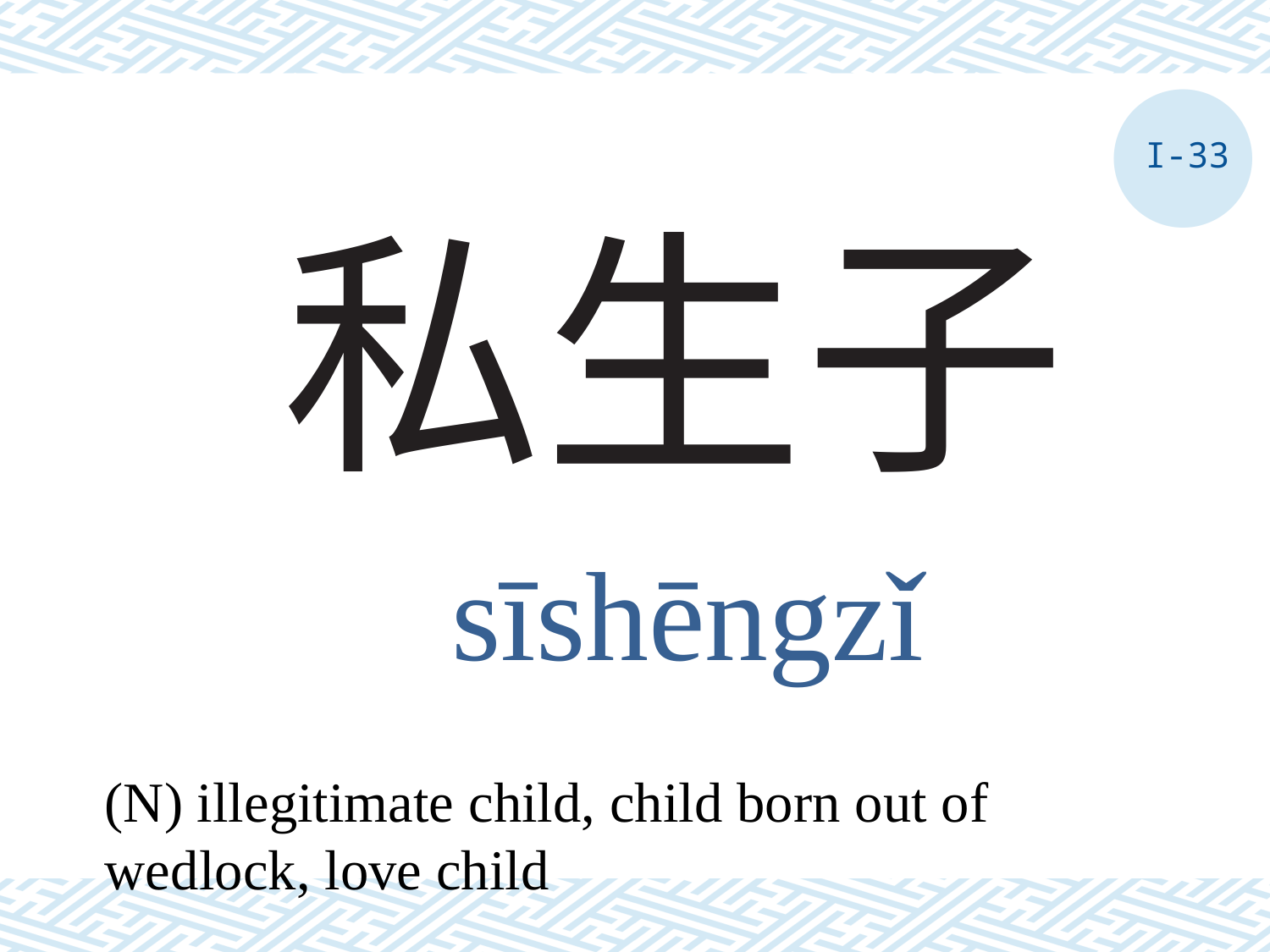

I-33

# 私生子
sīshēngzǐ
(N) illegitimate child, child born out of wedlock, love child